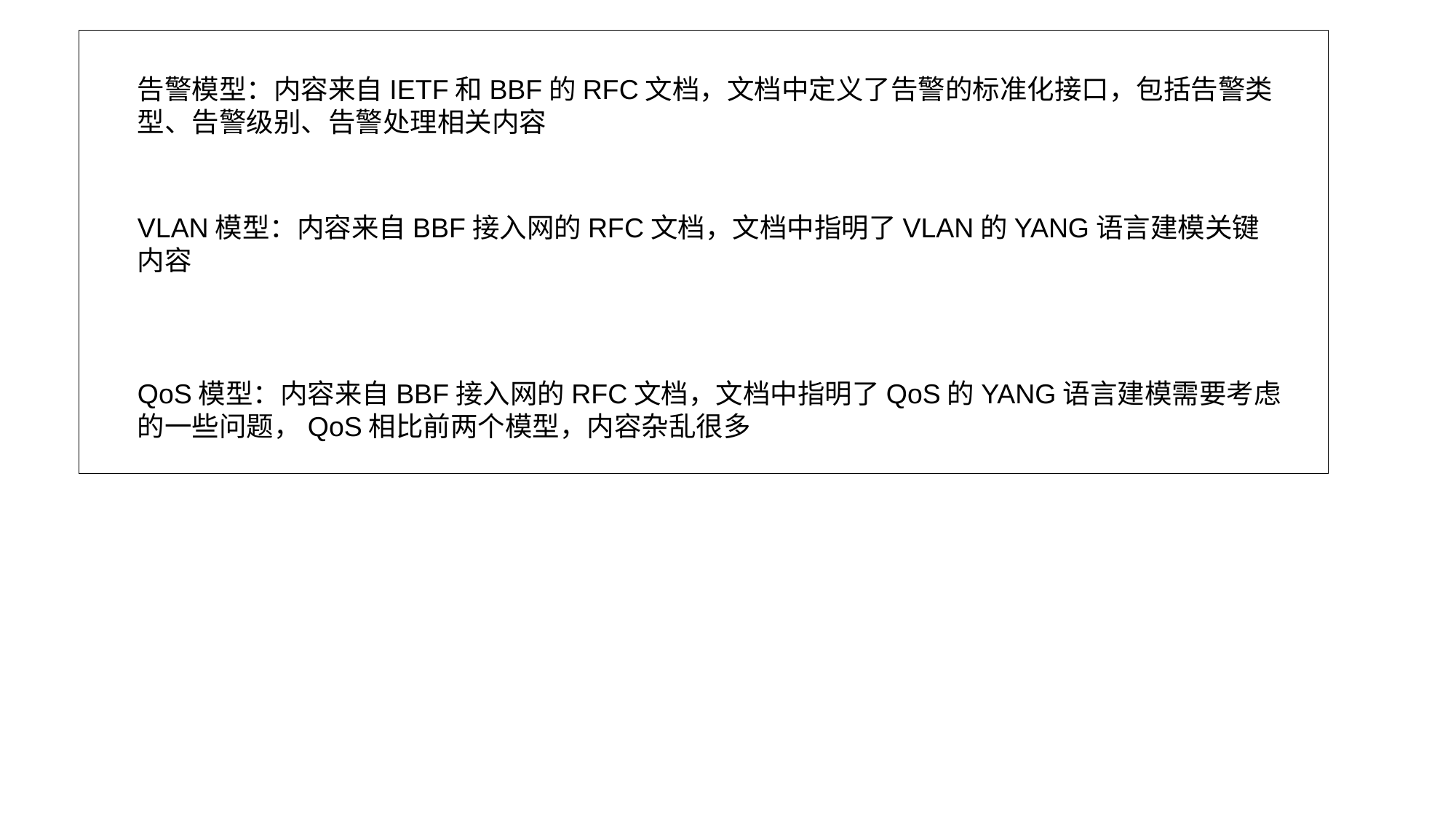

告警模型：内容来自IETF和BBF的RFC文档，文档中定义了告警的标准化接口，包括告警类型、告警级别、告警处理相关内容
VLAN模型：内容来自BBF接入网的RFC文档，文档中指明了VLAN的YANG语言建模关键内容
QoS模型：内容来自BBF接入网的RFC文档，文档中指明了QoS的YANG语言建模需要考虑的一些问题，QoS相比前两个模型，内容杂乱很多